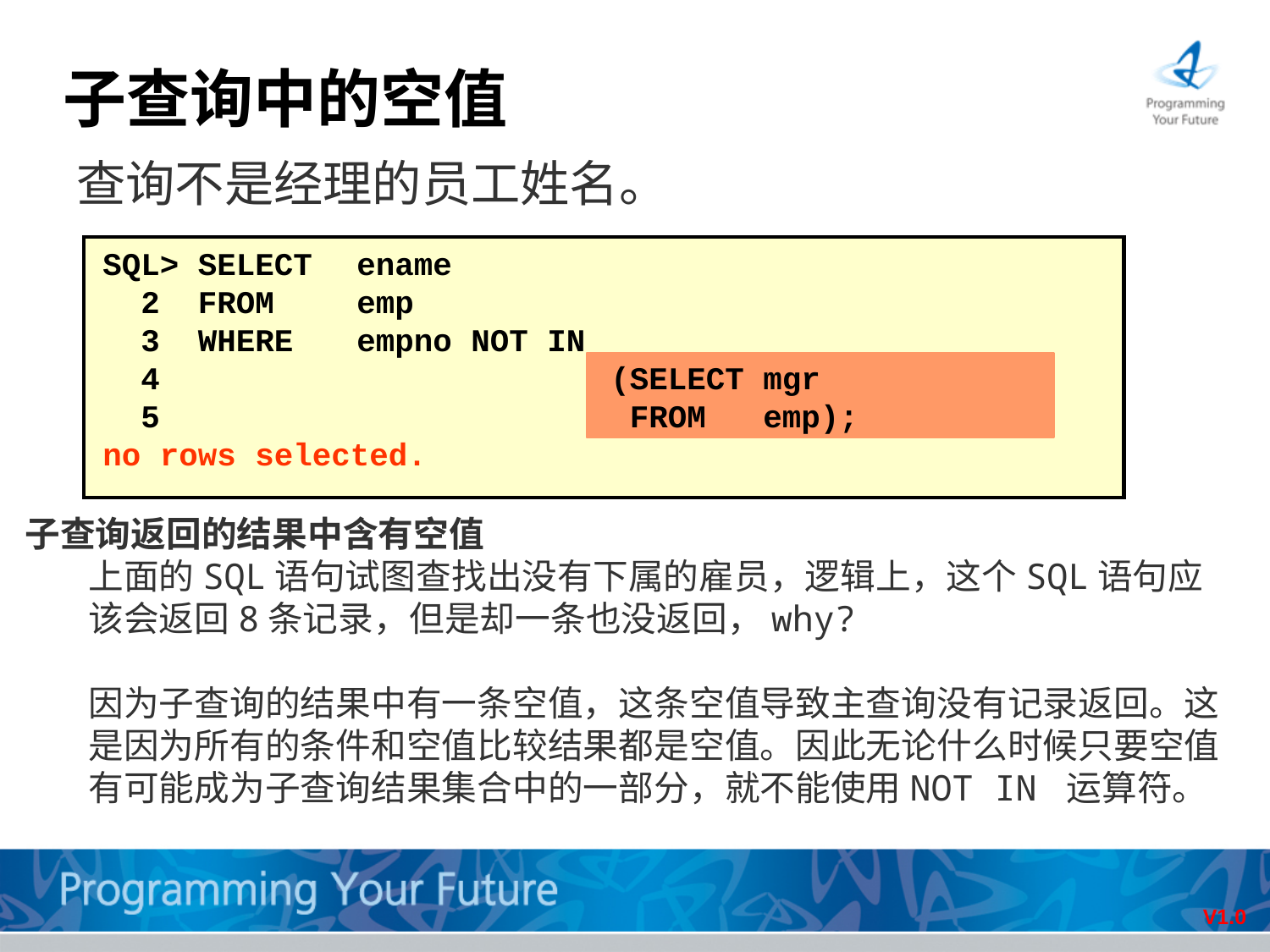

# 子查询中的空值
查询不是经理的员工姓名。
SQL> SELECT	ename
  2  FROM 	emp
  3  WHERE 	empno NOT IN
  4				(SELECT mgr
  5				 FROM   emp);
no rows selected.

子查询返回的结果中含有空值
上面的SQL语句试图查找出没有下属的雇员，逻辑上，这个SQL语句应该会返回8条记录，但是却一条也没返回，why?

因为子查询的结果中有一条空值，这条空值导致主查询没有记录返回。这是因为所有的条件和空值比较结果都是空值。因此无论什么时候只要空值有可能成为子查询结果集合中的一部分，就不能使用NOT IN 运算符。